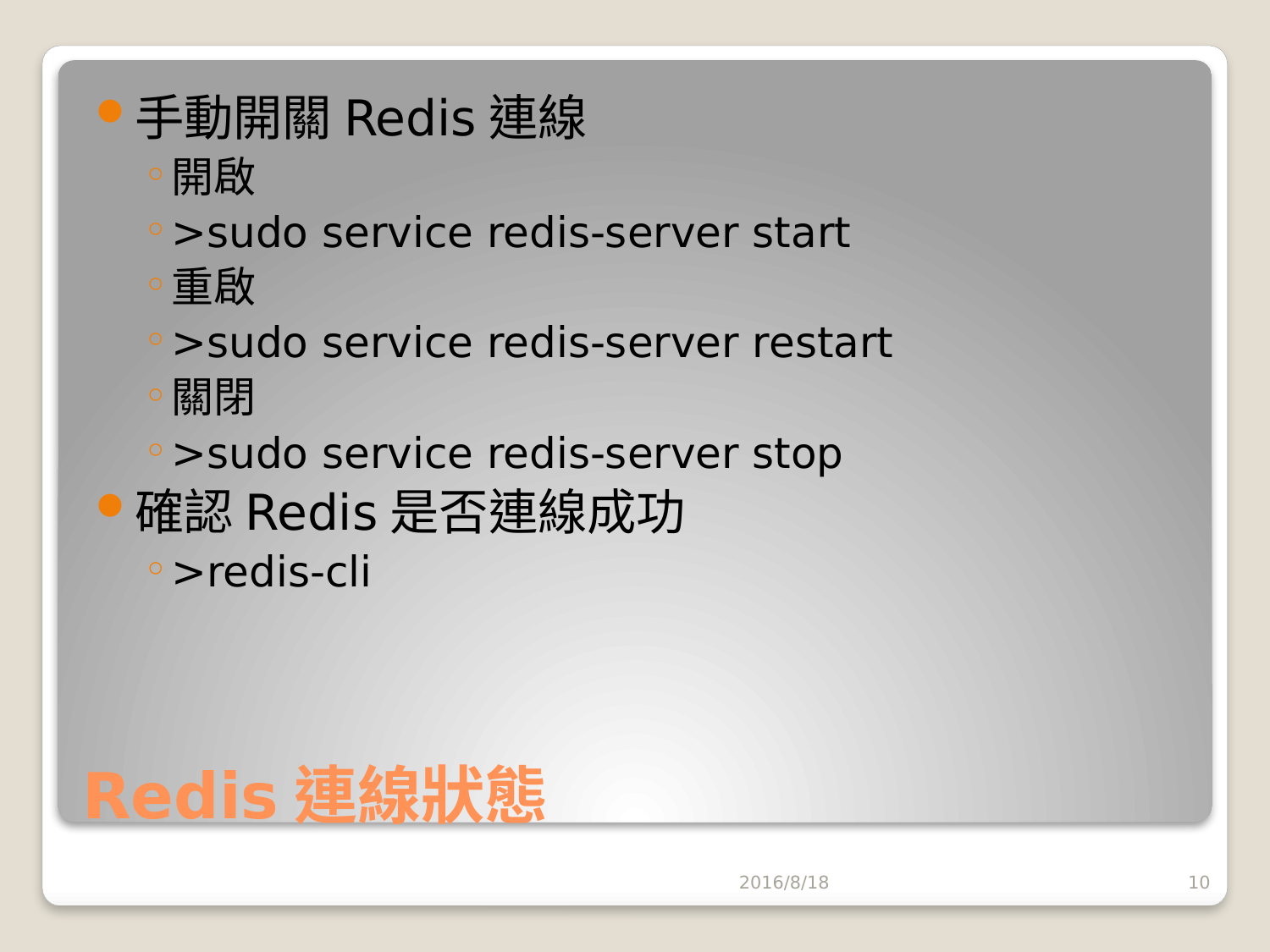

手動開關Redis連線
開啟
>sudo service redis-server start
重啟
>sudo service redis-server restart
關閉
>sudo service redis-server stop
確認Redis是否連線成功
>redis-cli
# Redis連線狀態
2016/8/18
10